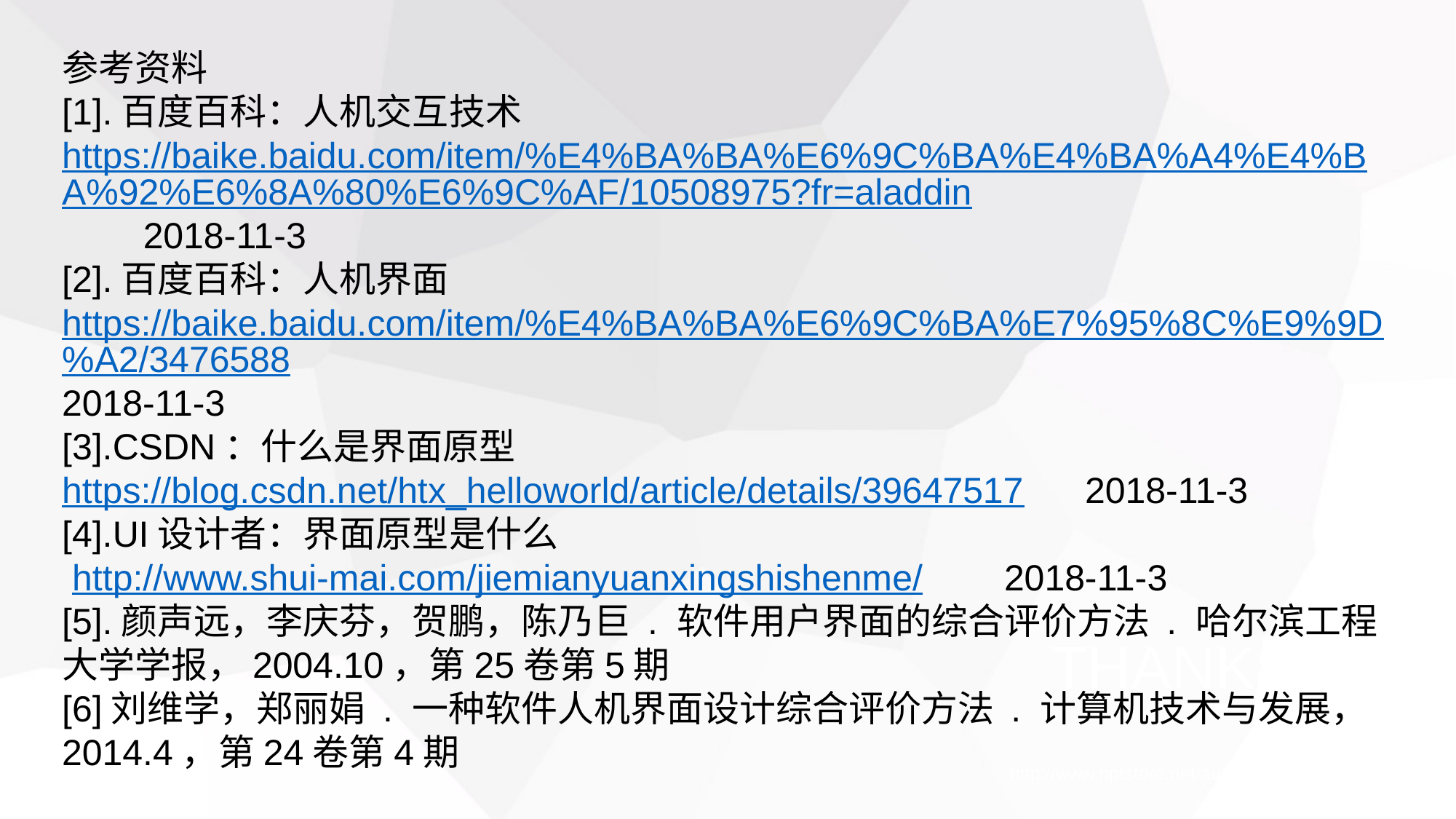

参考资料
[1].百度百科：人机交互技术https://baike.baidu.com/item/%E4%BA%BA%E6%9C%BA%E4%BA%A4%E4%BA%92%E6%8A%80%E6%9C%AF/10508975?fr=aladdin        2018-11-3
[2].百度百科：人机界面
https://baike.baidu.com/item/%E4%BA%BA%E6%9C%BA%E7%95%8C%E9%9D%A2/3476588
2018-11-3
[3].CSDN：什么是界面原型                     https://blog.csdn.net/htx_helloworld/article/details/39647517      2018-11-3
[4].UI设计者：界面原型是什么
 http://www.shui-mai.com/jiemianyuanxingshishenme/        2018-11-3
[5].颜声远，李庆芬，贺鹏，陈乃巨 . 软件用户界面的综合评价方法 . 哈尔滨工程大学学报，2004.10，第25卷第5期
[6]刘维学，郑丽娟 . 一种软件人机界面设计综合评价方法 . 计算机技术与发展，2014.4，第24卷第4期

THANKS!
http://www.pptstore.net/author/jiangjie/